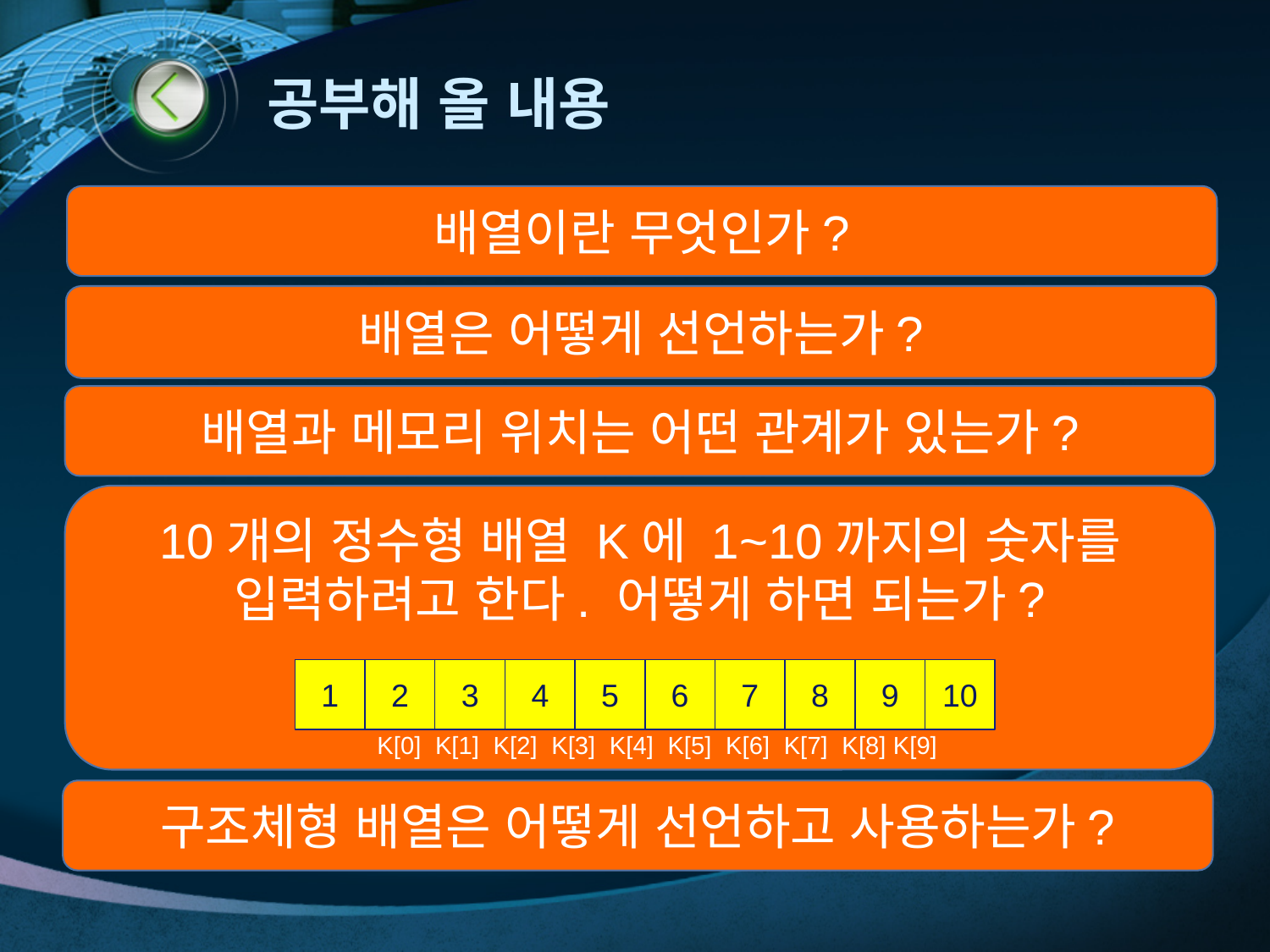

# 공부해 올 내용
배열이란 무엇인가?
배열은 어떻게 선언하는가?
배열과 메모리 위치는 어떤 관계가 있는가?
10개의 정수형 배열 K에 1~10까지의 숫자를 입력하려고 한다. 어떻게 하면 되는가?

1
2
3
4
5
6
7
8
9
10
K[0]  K[1]  K[2]  K[3]  K[4]  K[5]  K[6]  K[7]  K[8] K[9]
구조체형 배열은 어떻게 선언하고 사용하는가?